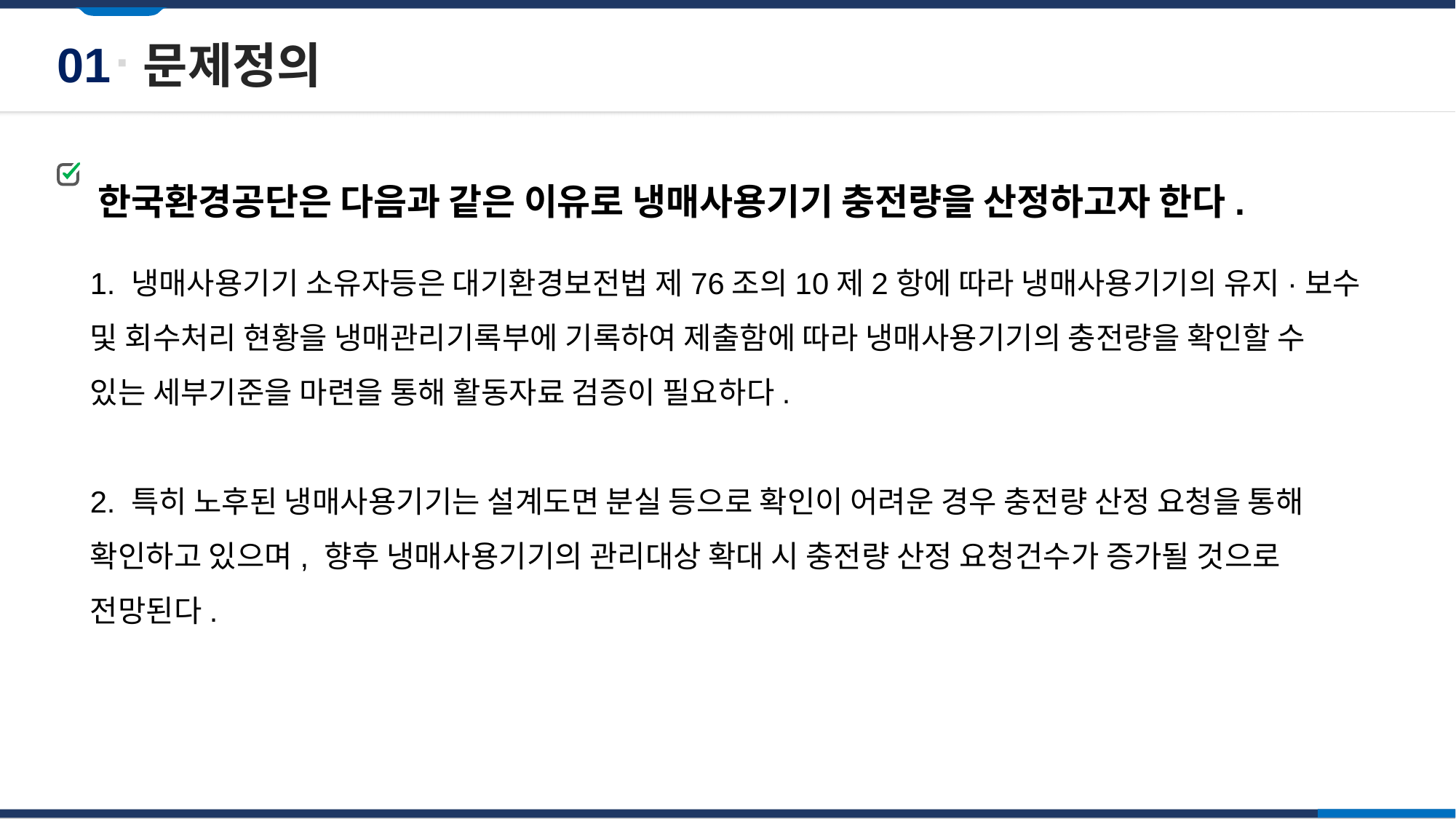

01
문제정의

한국환경공단은 다음과 같은 이유로 냉매사용기기 충전량을 산정하고자 한다.

1. 냉매사용기기 소유자등은 대기환경보전법 제76조의10제2항에 따라 냉매사용기기의 유지·보수 및 회수처리 현황을 냉매관리기록부에 기록하여 제출함에 따라 냉매사용기기의 충전량을 확인할 수 있는 세부기준을 마련을 통해 활동자료 검증이 필요하다.

2. 특히 노후된 냉매사용기기는 설계도면 분실 등으로 확인이 어려운 경우 충전량 산정 요청을 통해 확인하고 있으며, 향후 냉매사용기기의 관리대상 확대 시 충전량 산정 요청건수가 증가될 것으로 전망된다.